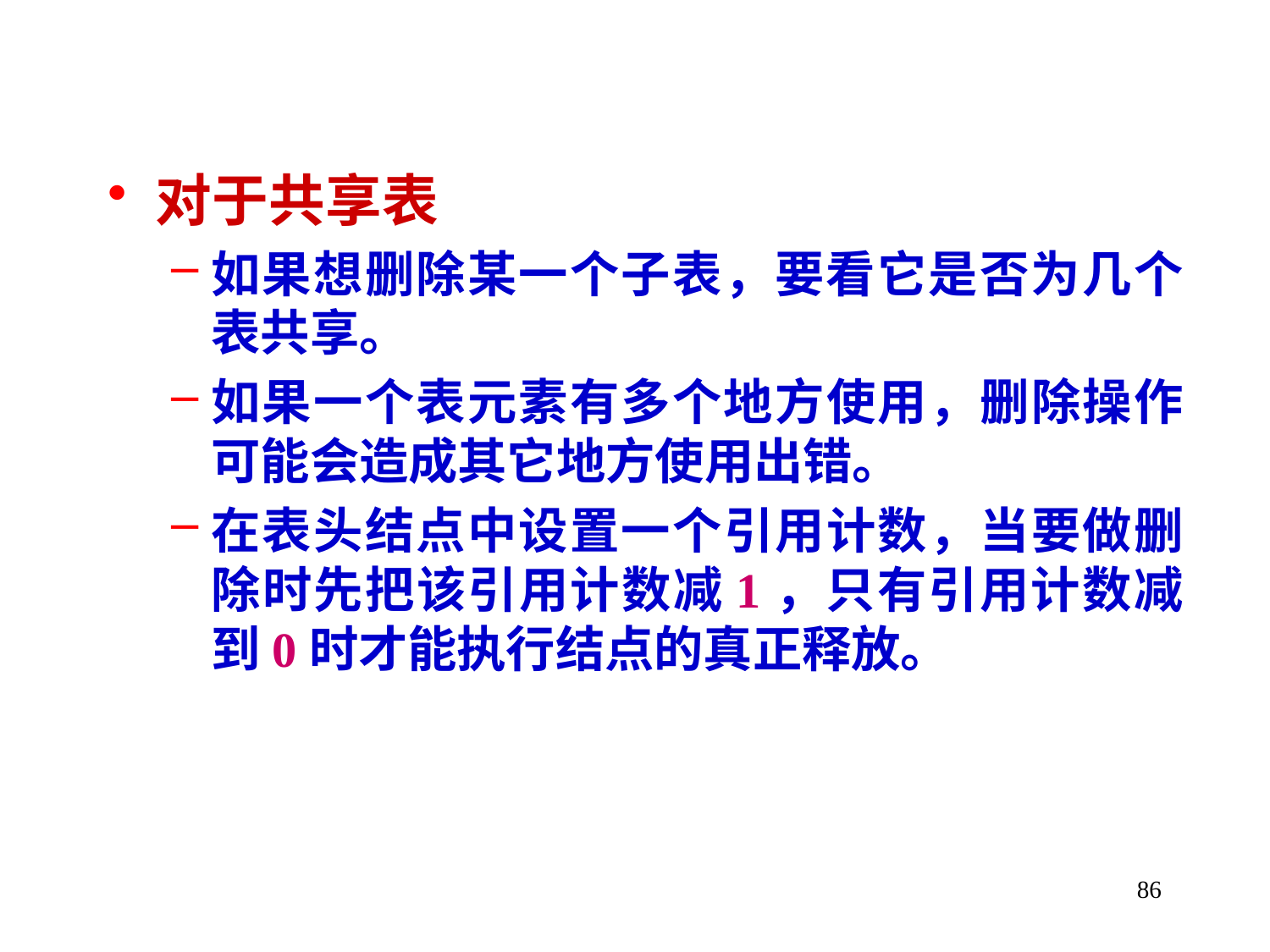

对于共享表
如果想删除某一个子表，要看它是否为几个表共享。
如果一个表元素有多个地方使用，删除操作可能会造成其它地方使用出错。
在表头结点中设置一个引用计数，当要做删除时先把该引用计数减1，只有引用计数减到0时才能执行结点的真正释放。
86